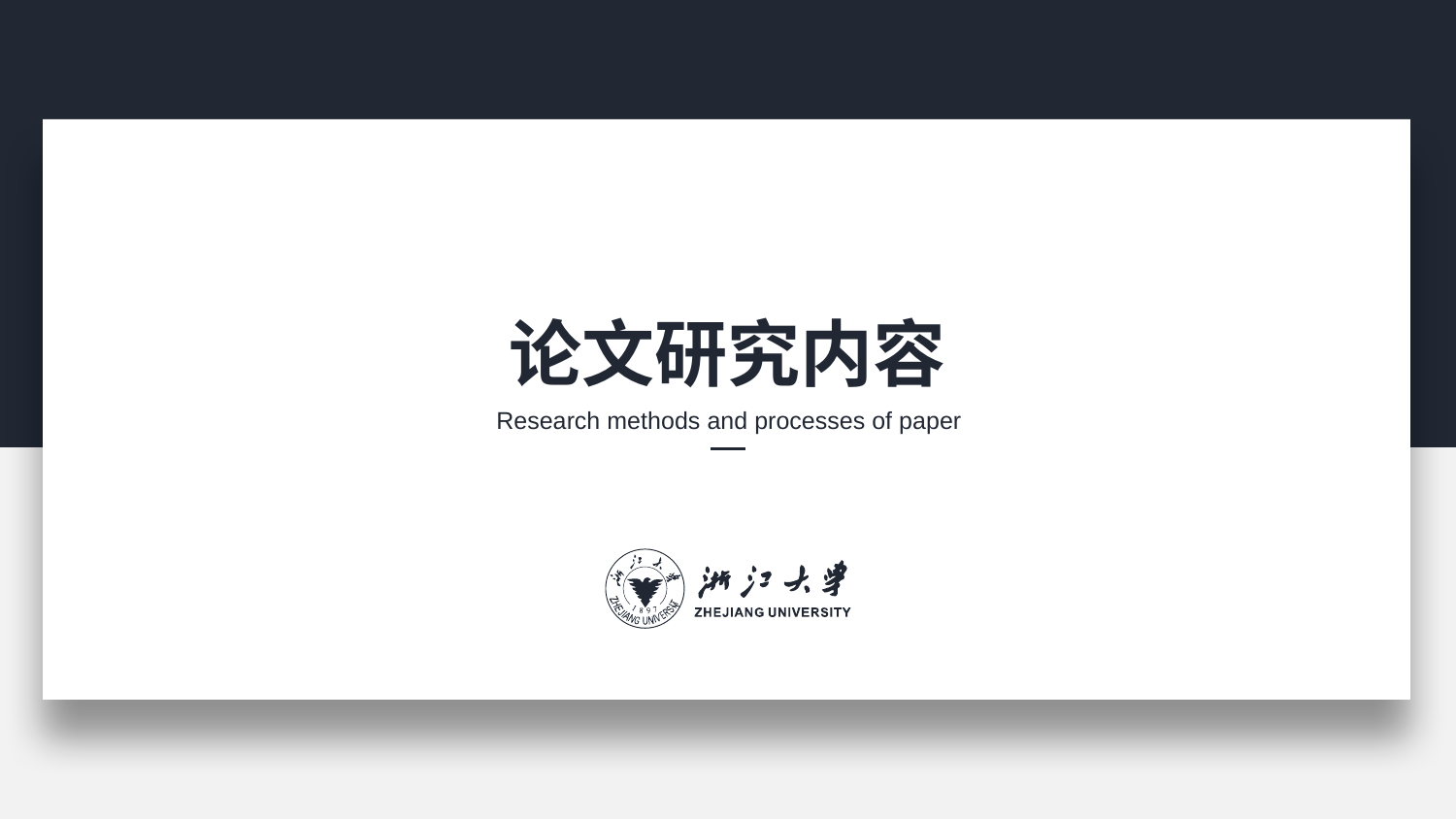

论文研究内容
Research methods and processes of paper